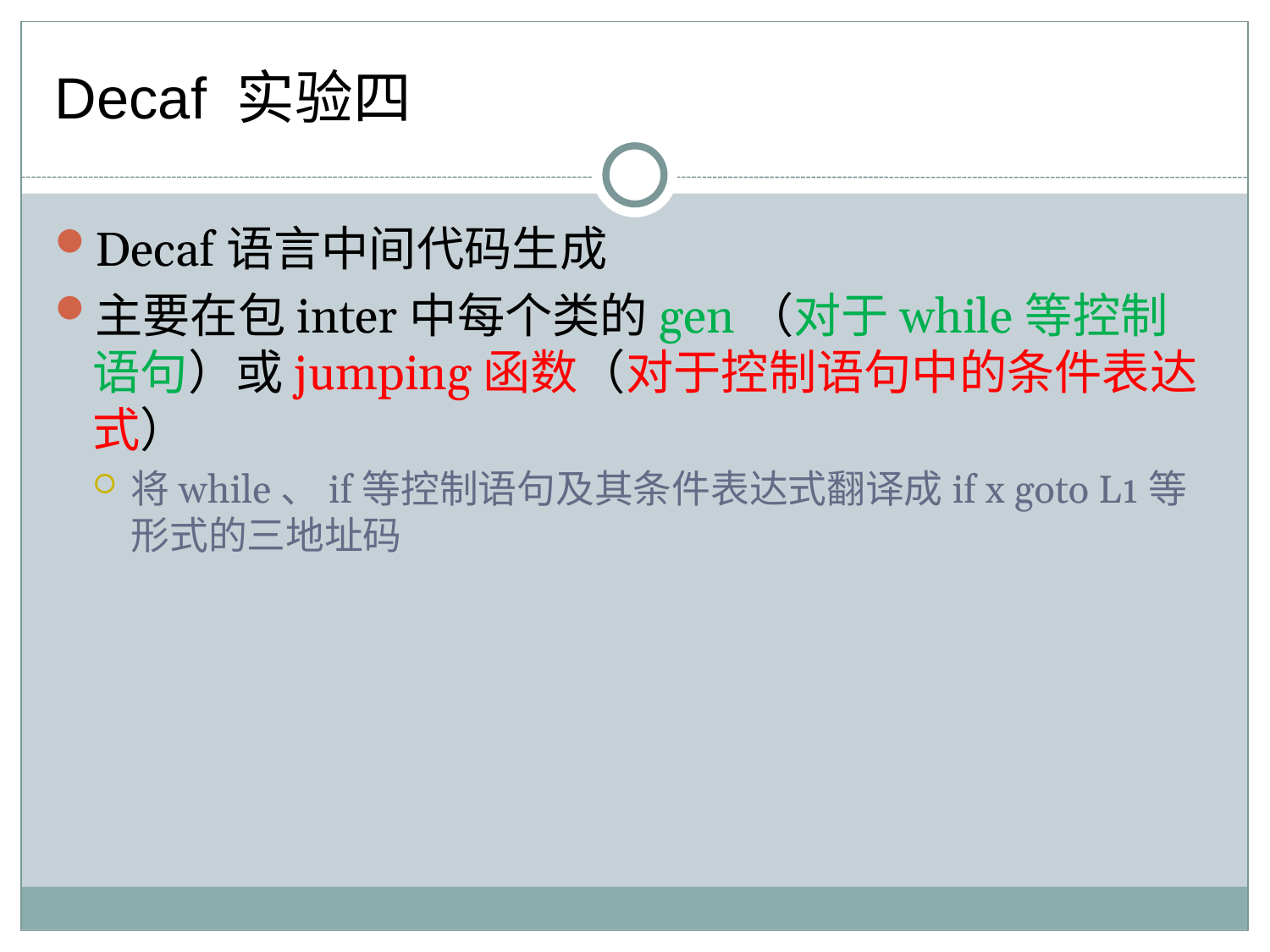

Decaf 实验四
Decaf语言中间代码生成
主要在包inter中每个类的gen（对于while等控制语句）或jumping函数（对于控制语句中的条件表达式）
将while、if等控制语句及其条件表达式翻译成if x goto L1等形式的三地址码